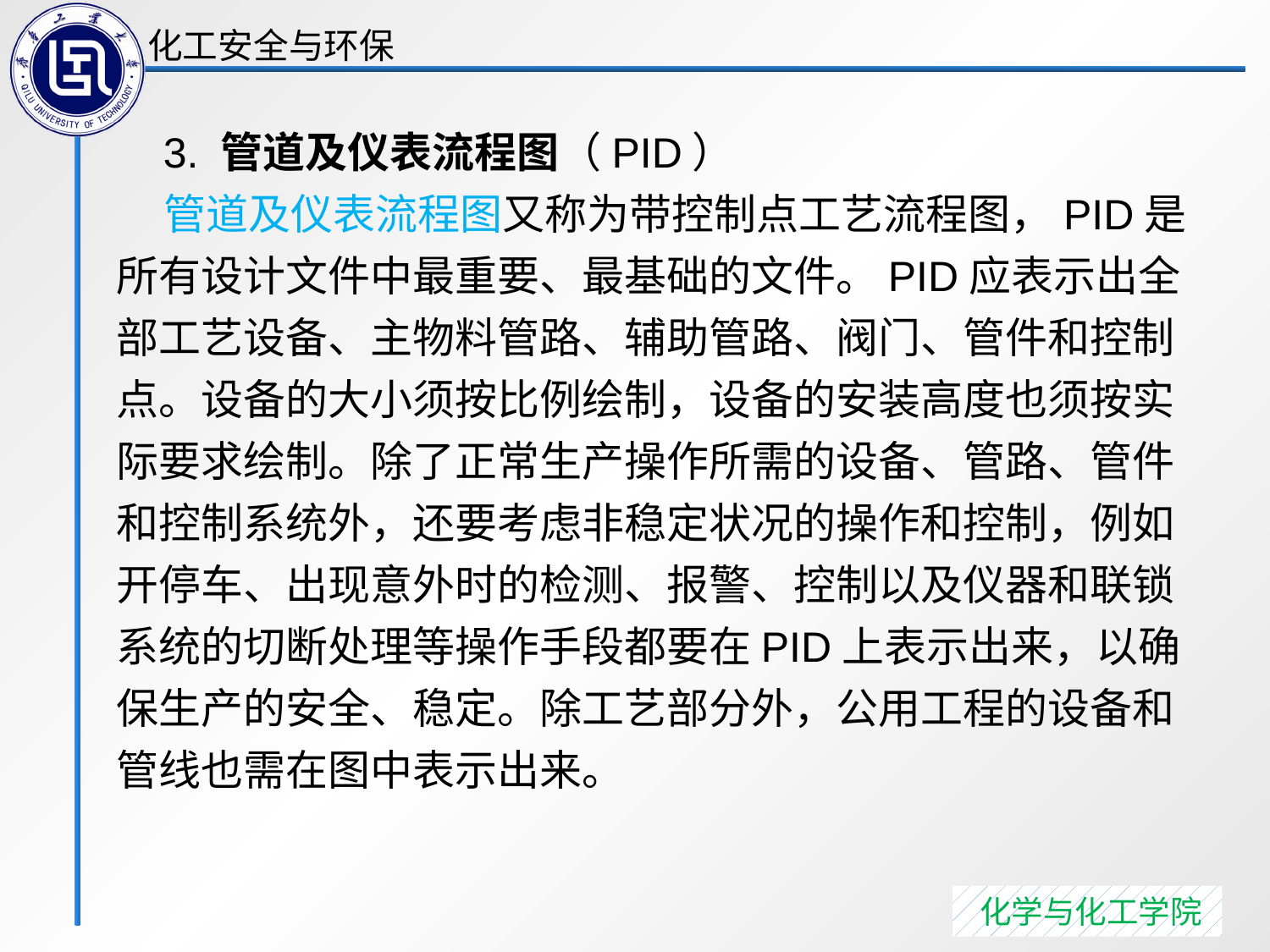

3. 管道及仪表流程图（PID）
    管道及仪表流程图又称为带控制点工艺流程图，PID是所有设计文件中最重要、最基础的文件。PID应表示出全部工艺设备、主物料管路、辅助管路、阀门、管件和控制点。设备的大小须按比例绘制，设备的安装高度也须按实际要求绘制。除了正常生产操作所需的设备、管路、管件和控制系统外，还要考虑非稳定状况的操作和控制，例如开停车、出现意外时的检测、报警、控制以及仪器和联锁系统的切断处理等操作手段都要在PID上表示出来，以确保生产的安全、稳定。除工艺部分外，公用工程的设备和管线也需在图中表示出来。